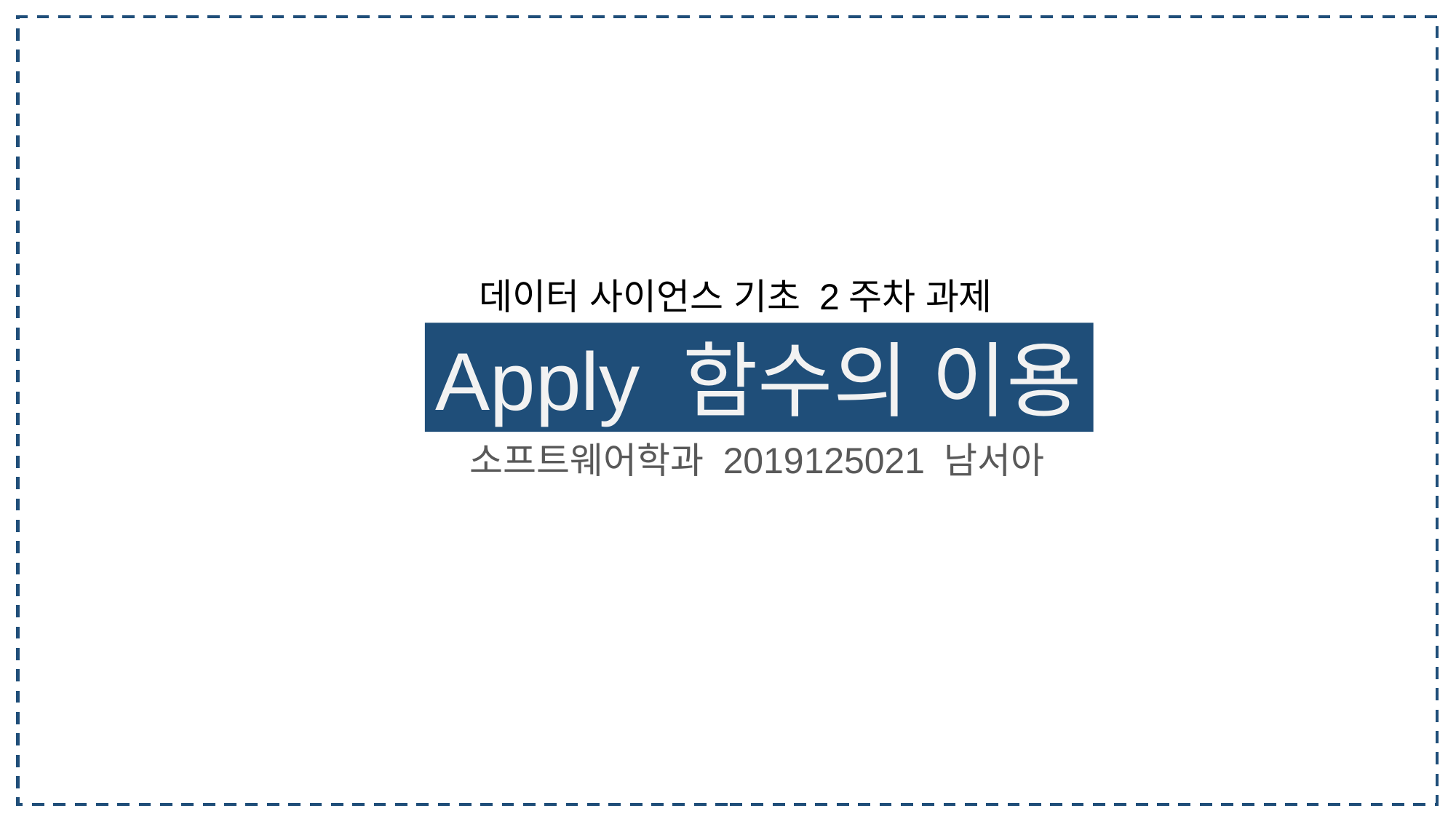

데이터 사이언스 기초 2주차 과제
Apply 함수의 이용
소프트웨어학과 2019125021 남서아